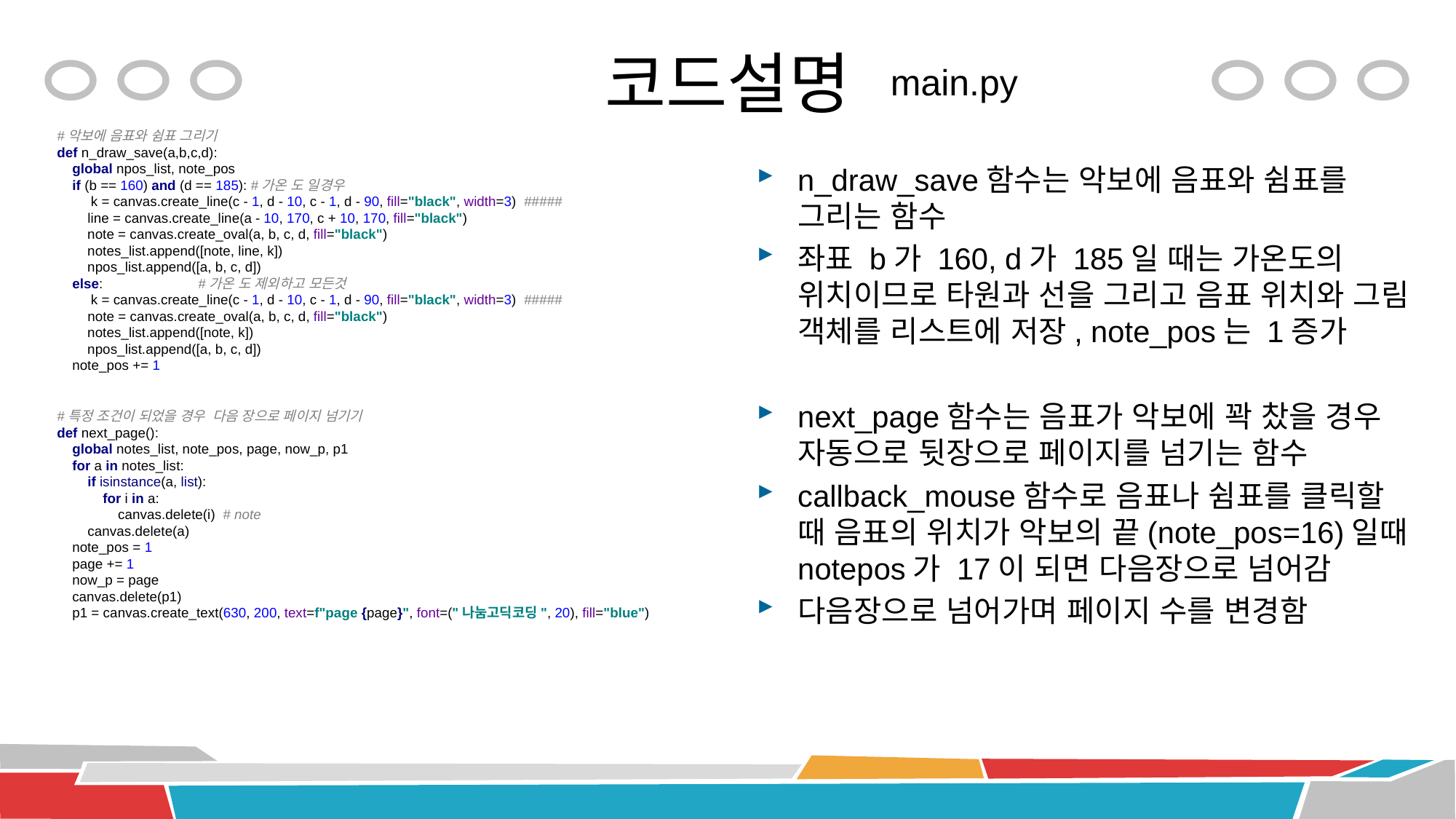

# 코드설명
main.py
#악보에 음표와 쉼표 그리기
def n_draw_save(a,b,c,d):
    global npos_list, note_pos
    if (b == 160) and (d == 185): #가온 도 일경우
        k = canvas.create_line(c - 1, d - 10, c - 1, d - 90, fill="black", width=3)  #####
        line = canvas.create_line(a - 10, 170, c + 10, 170, fill="black")
        note = canvas.create_oval(a, b, c, d, fill="black")
        notes_list.append([note, line, k])
        npos_list.append([a, b, c, d])
    else:                         #가온 도 제외하고 모든것
        k = canvas.create_line(c - 1, d - 10, c - 1, d - 90, fill="black", width=3)  #####
        note = canvas.create_oval(a, b, c, d, fill="black")
        notes_list.append([note, k])
        npos_list.append([a, b, c, d])
    note_pos += 1
n_draw_save함수는 악보에 음표와 쉼표를 그리는 함수
좌표 b가 160, d가 185일 때는 가온도의 위치이므로 타원과 선을 그리고 음표 위치와 그림 객체를 리스트에 저장, note_pos는 1증가

next_page함수는 음표가 악보에 꽉 찼을 경우 자동으로 뒷장으로 페이지를 넘기는 함수
callback_mouse함수로 음표나 쉼표를 클릭할 때 음표의 위치가 악보의 끝(note_pos=16)일때 notepos가 17이 되면 다음장으로 넘어감
다음장으로 넘어가며 페이지 수를 변경함
#특정 조건이 되었을 경우  다음 장으로 페이지 넘기기
def next_page():
    global notes_list, note_pos, page, now_p, p1
    for a in notes_list:
        if isinstance(a, list):
            for i in a:
                canvas.delete(i)  # note
        canvas.delete(a)
    note_pos = 1
    page += 1
    now_p = page
    canvas.delete(p1)
    p1 = canvas.create_text(630, 200, text=f"page {page}", font=("나눔고딕코딩", 20), fill="blue")